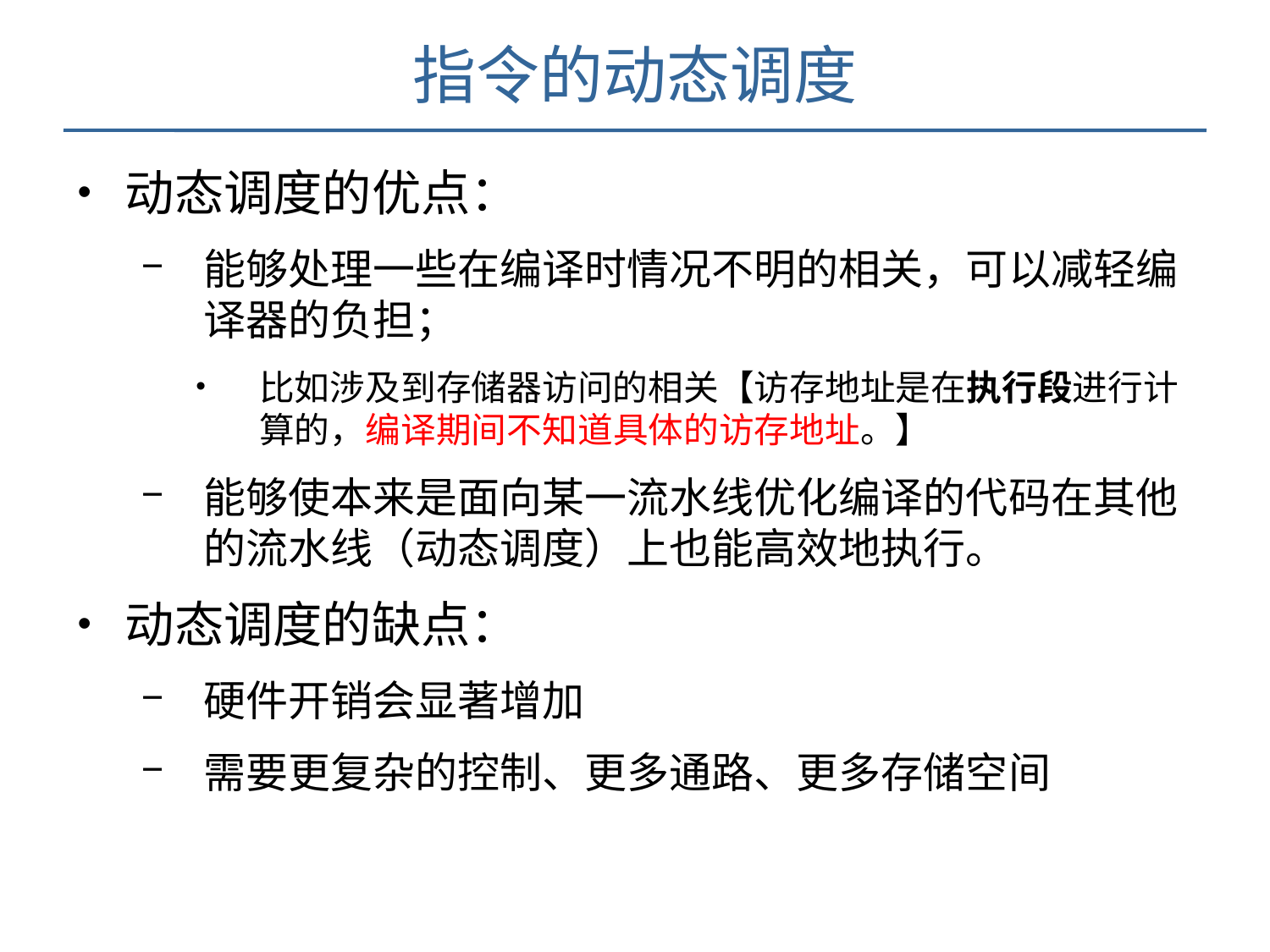

指令的动态调度
动态调度的优点：
能够处理一些在编译时情况不明的相关，可以减轻编译器的负担；
比如涉及到存储器访问的相关【访存地址是在执行段进行计算的，编译期间不知道具体的访存地址。】
能够使本来是面向某一流水线优化编译的代码在其他的流水线（动态调度）上也能高效地执行。
动态调度的缺点：
硬件开销会显著增加
需要更复杂的控制、更多通路、更多存储空间